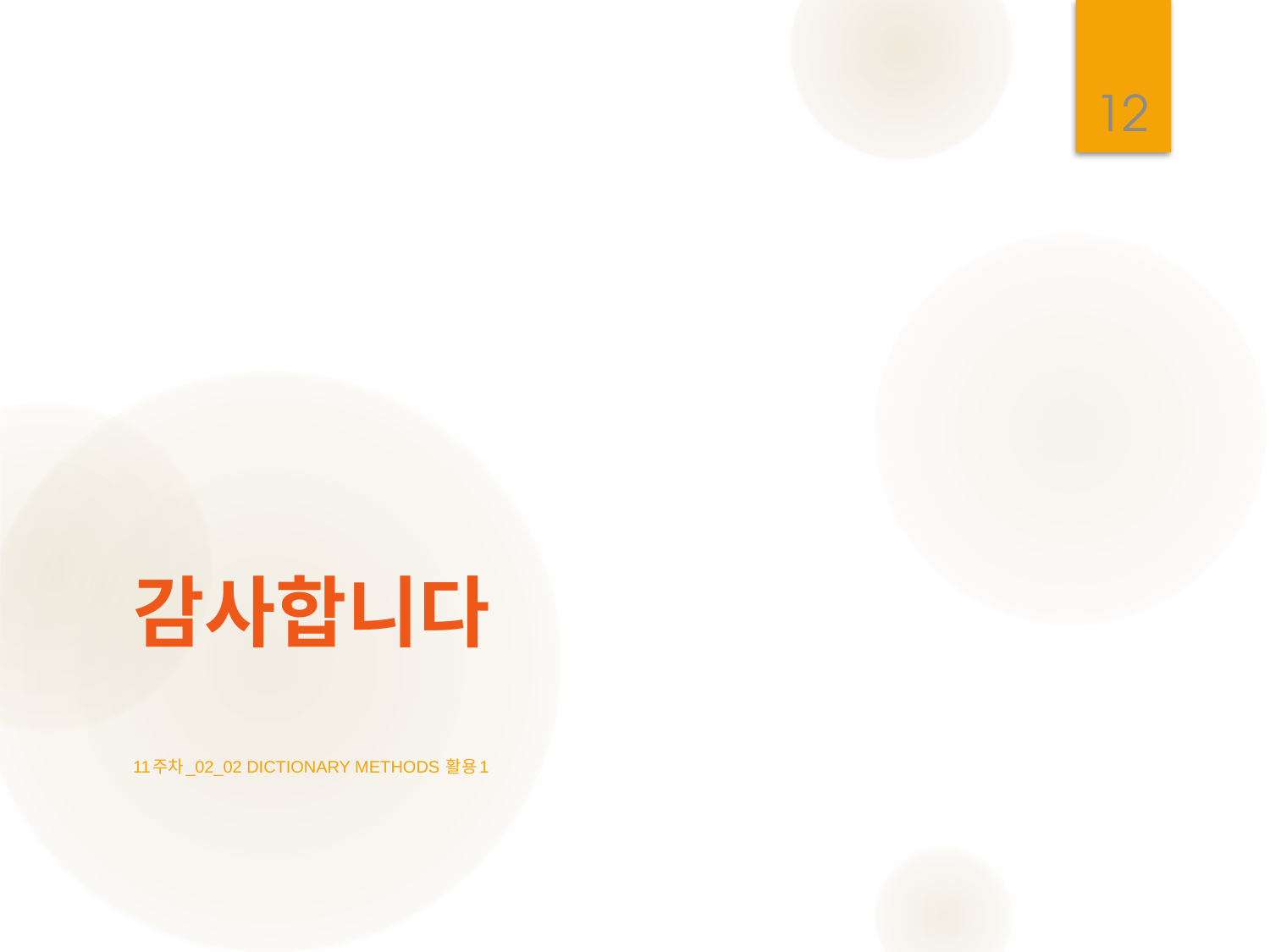

12
# 감사합니다

11주차_02_02 dictionary methods 활용1